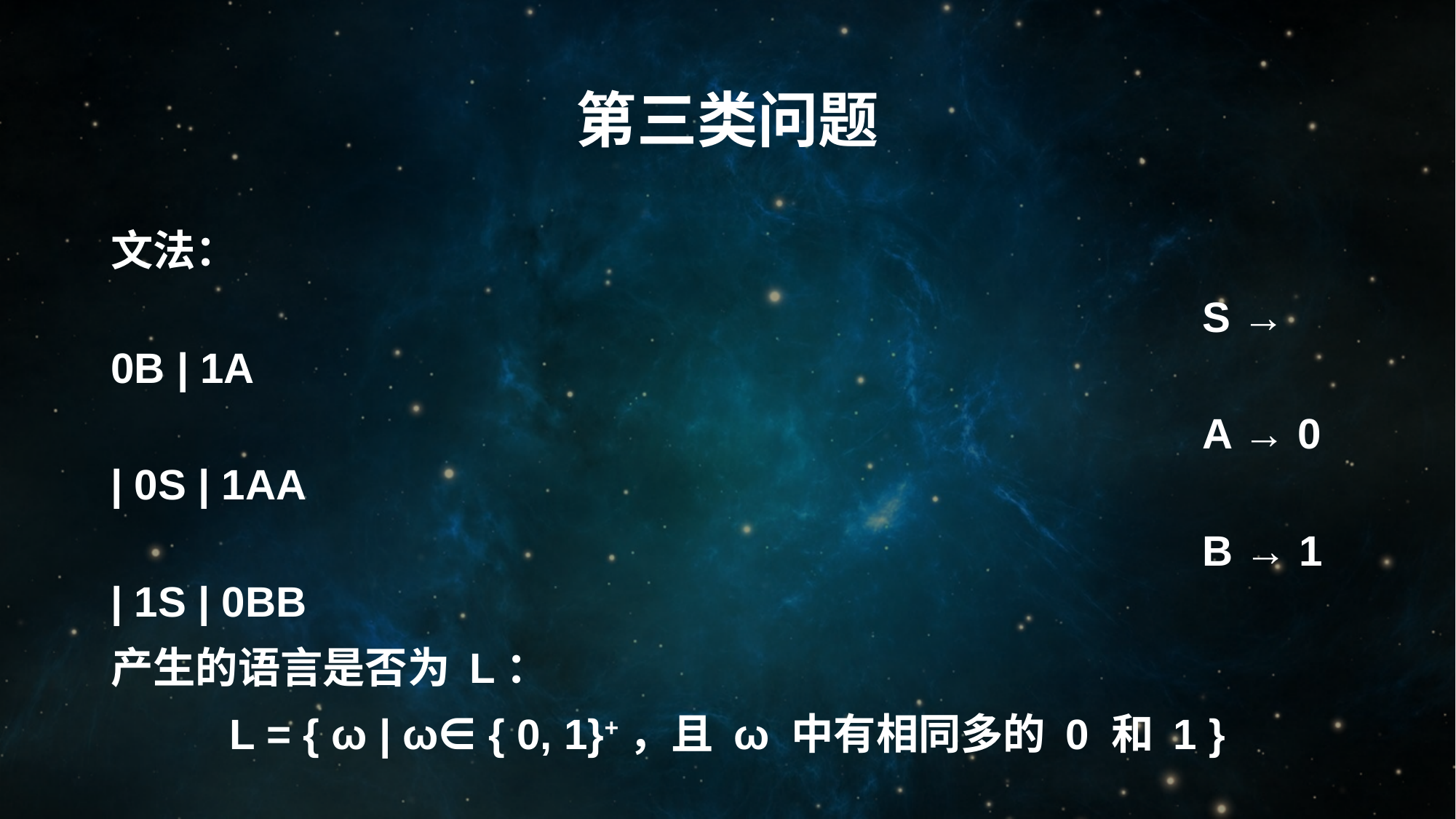

# 第三类问题
文法：
										S → 0B | 1A
										A → 0 | 0S | 1AA
										B → 1 | 1S | 0BB
产生的语言是否为 L：
L = { ω | ω∈ { 0, 1}+，且 ω 中有相同多的 0 和 1 }